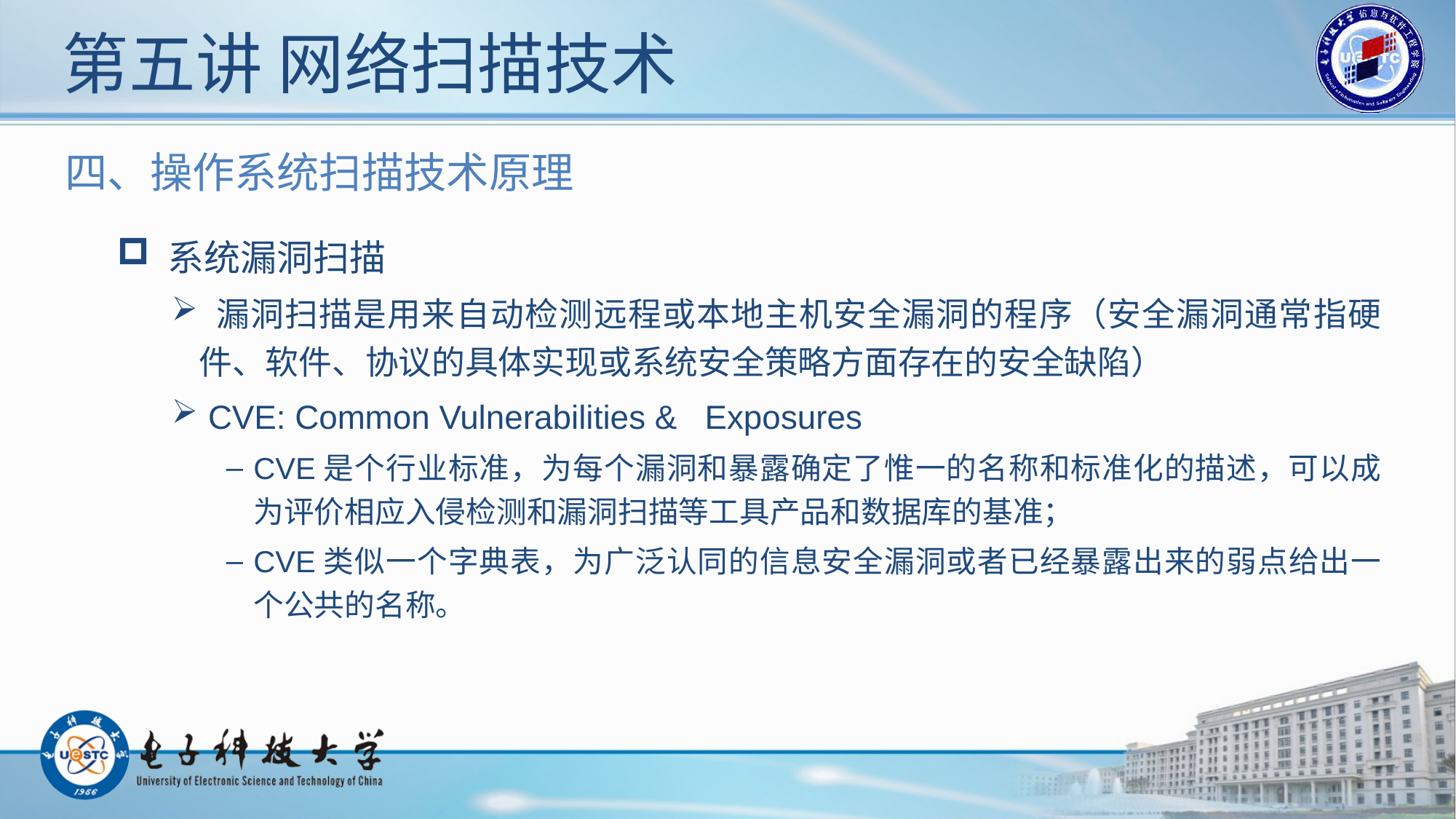

# 第五讲 网络扫描技术
四、操作系统扫描技术原理
 系统漏洞扫描
 漏洞扫描是用来自动检测远程或本地主机安全漏洞的程序（安全漏洞通常指硬件、软件、协议的具体实现或系统安全策略方面存在的安全缺陷）
 CVE: Common Vulnerabilities &   Exposures
CVE是个行业标准，为每个漏洞和暴露确定了惟一的名称和标准化的描述，可以成为评价相应入侵检测和漏洞扫描等工具产品和数据库的基准；
CVE类似一个字典表，为广泛认同的信息安全漏洞或者已经暴露出来的弱点给出一个公共的名称。